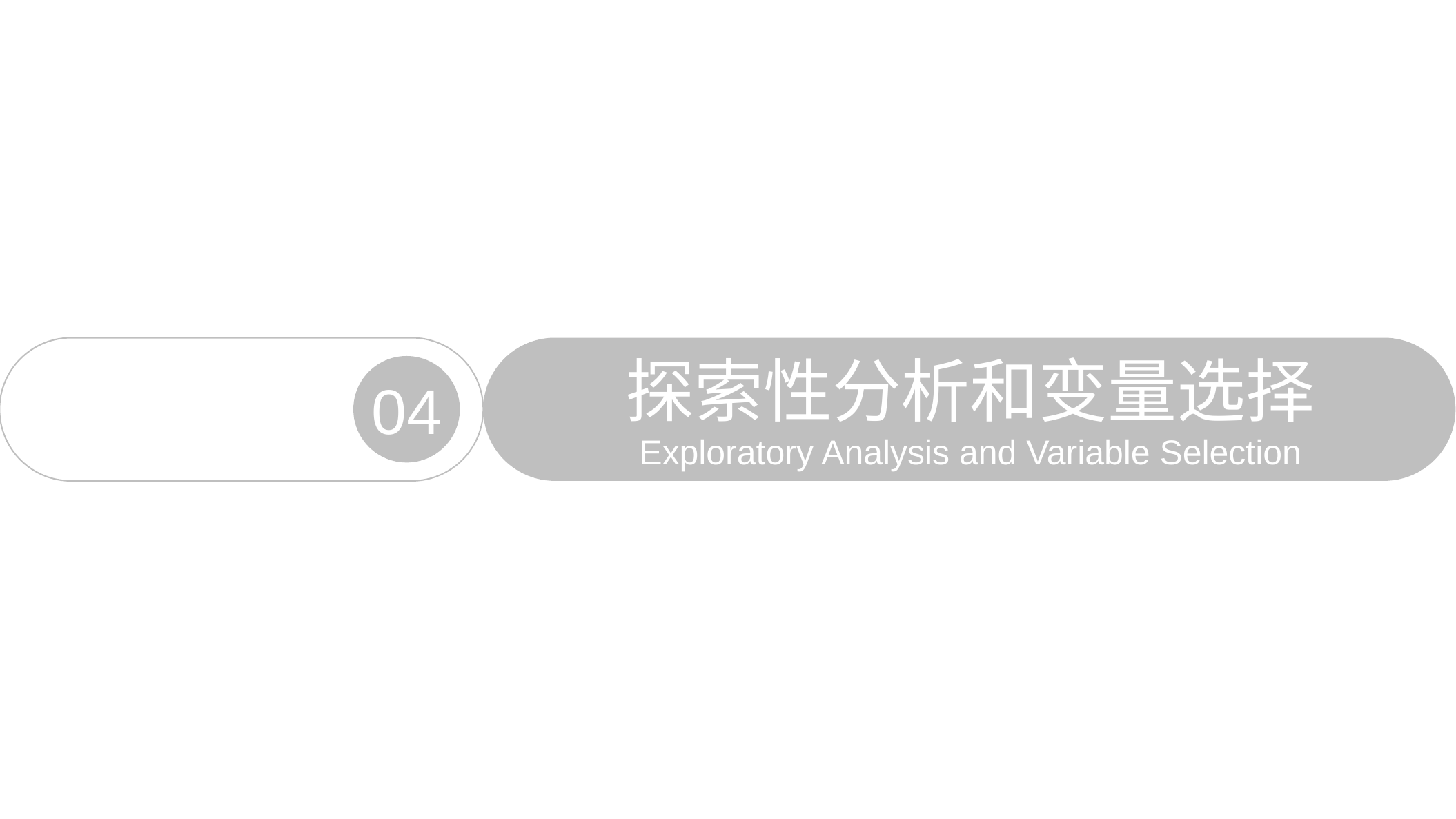

探索性分析和变量选择
Exploratory Analysis and Variable Selection
04